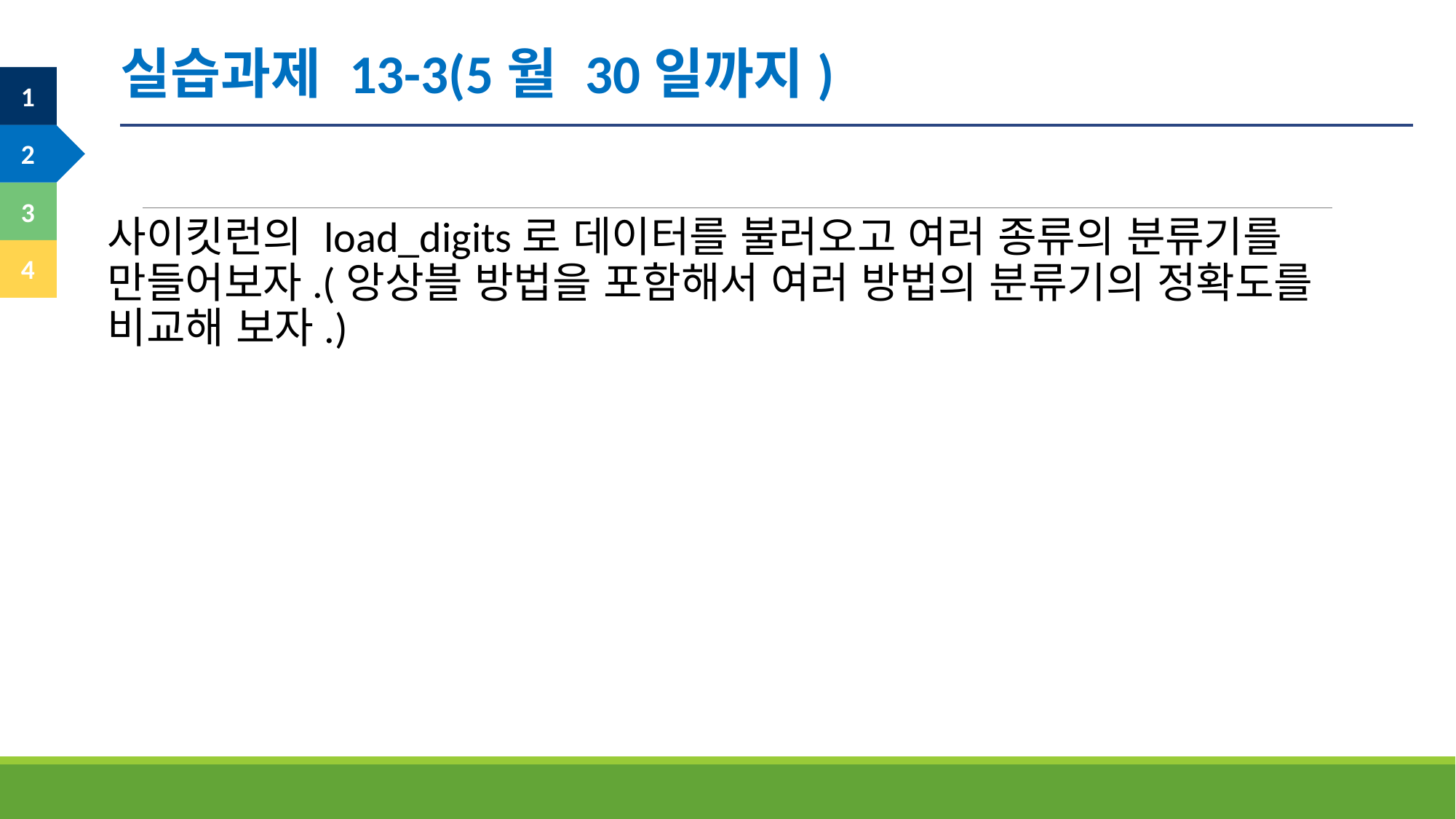

실습과제 13-3(5월 30일까지)

사이킷런의 load_digits로 데이터를 불러오고 여러 종류의 분류기를 만들어보자.(앙상블 방법을 포함해서 여러 방법의 분류기의 정확도를 비교해 보자.)